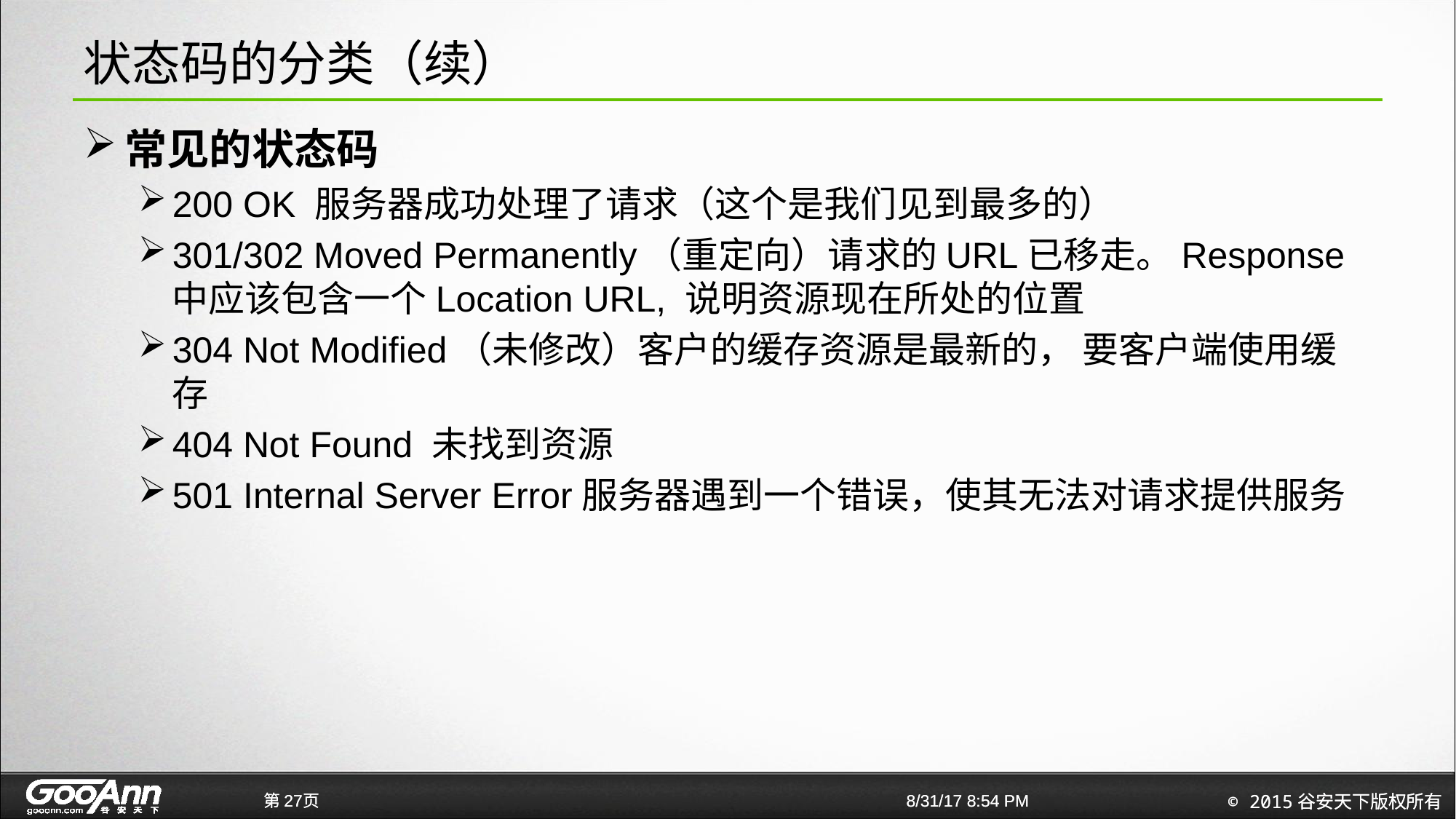

# 状态码的分类（续）
常见的状态码
200 OK 服务器成功处理了请求（这个是我们见到最多的）
301/302 Moved Permanently（重定向）请求的URL已移走。Response中应该包含一个Location URL, 说明资源现在所处的位置
304 Not Modified（未修改）客户的缓存资源是最新的， 要客户端使用缓存
404 Not Found 未找到资源
501 Internal Server Error服务器遇到一个错误，使其无法对请求提供服务